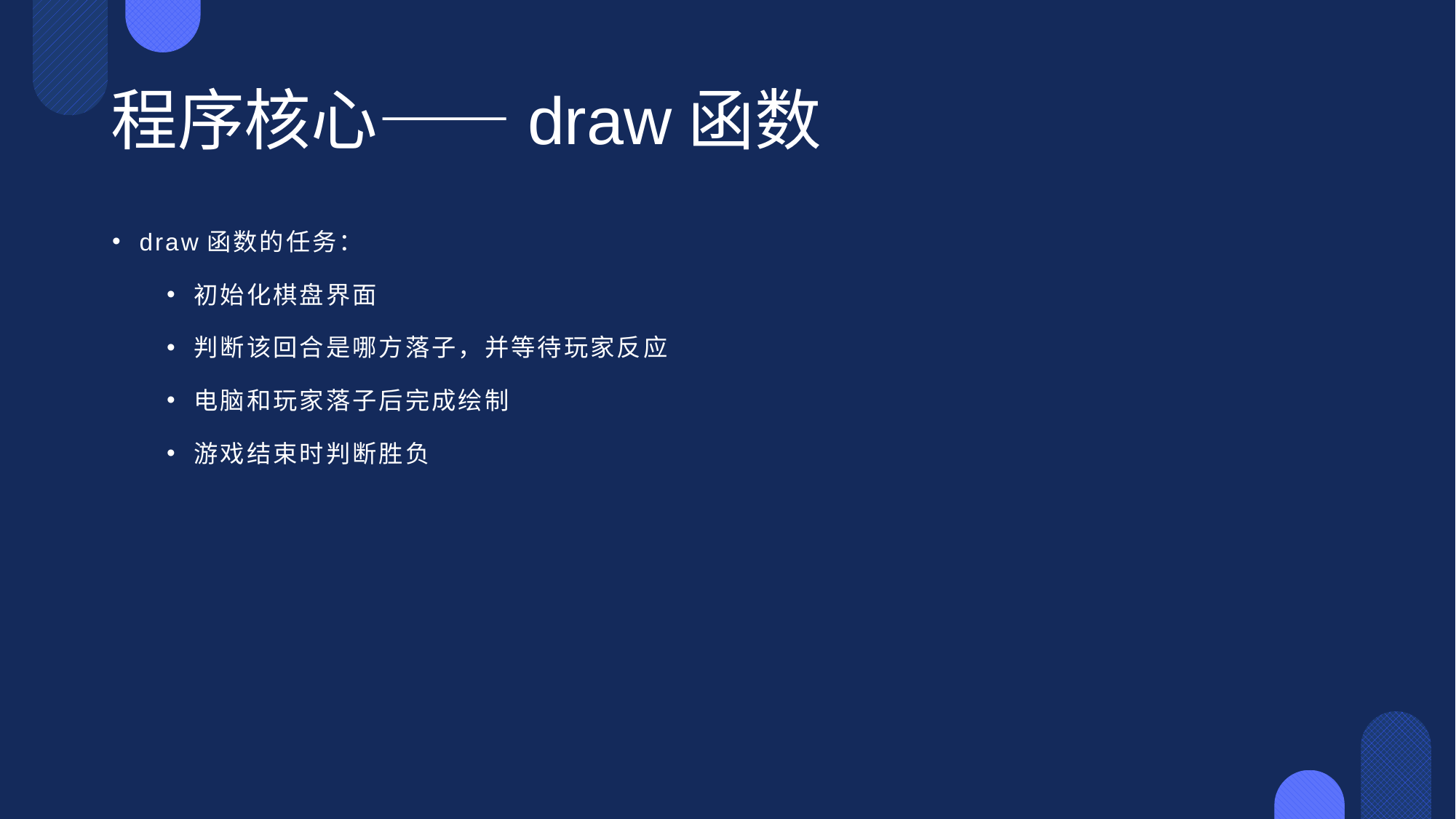

程序核心——draw函数
draw函数的任务：
初始化棋盘界面
判断该回合是哪方落子，并等待玩家反应
电脑和玩家落子后完成绘制
游戏结束时判断胜负